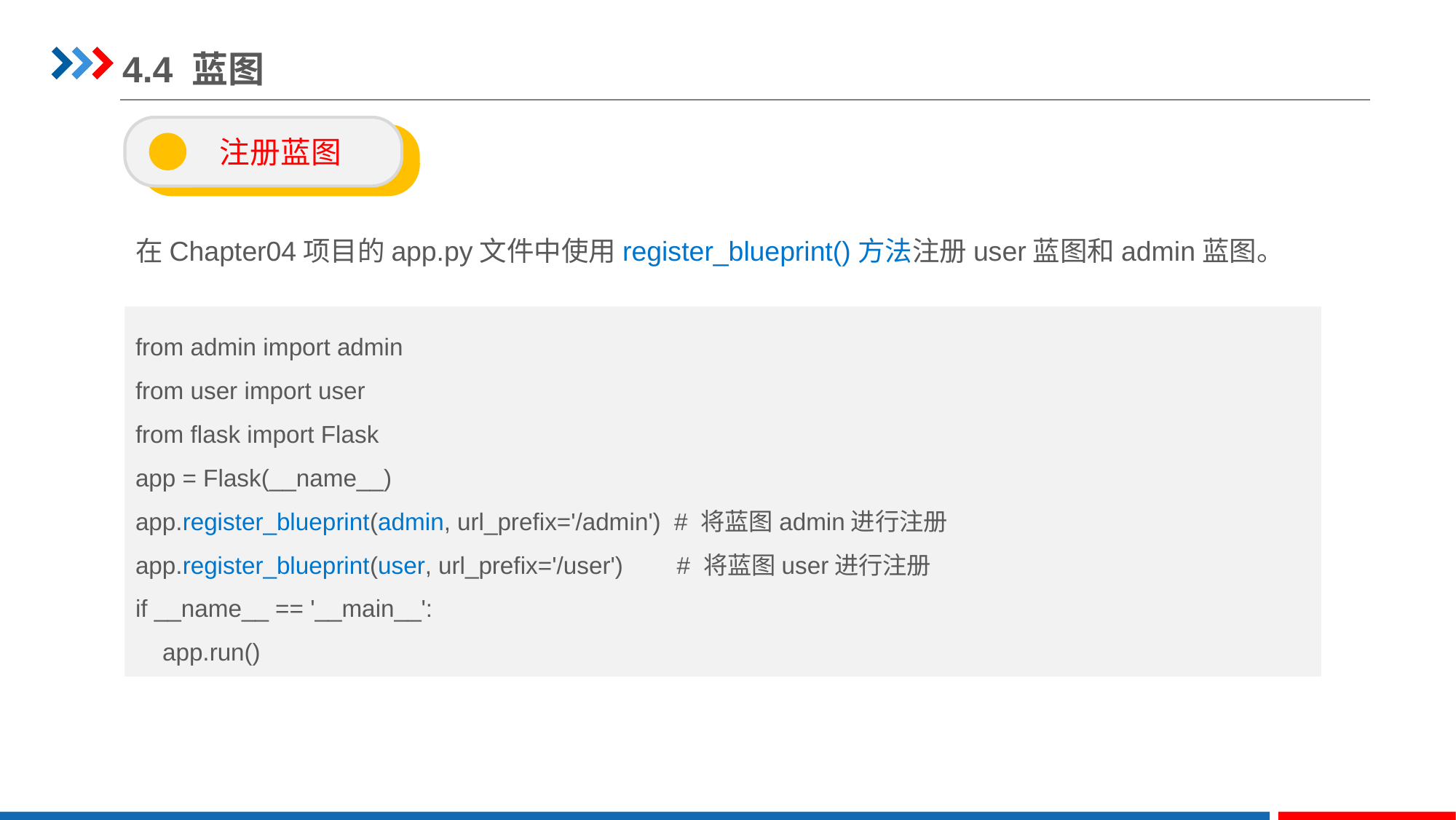

4.4 蓝图
    注册蓝图

在Chapter04项目的app.py文件中使用register_blueprint()方法注册user蓝图和admin蓝图。
from admin import admin
from user import user
from flask import Flask
app = Flask(__name__)
app.register_blueprint(admin, url_prefix='/admin')  # 将蓝图admin进行注册
app.register_blueprint(user, url_prefix='/user')        # 将蓝图user进行注册
if __name__ == '__main__':
    app.run()